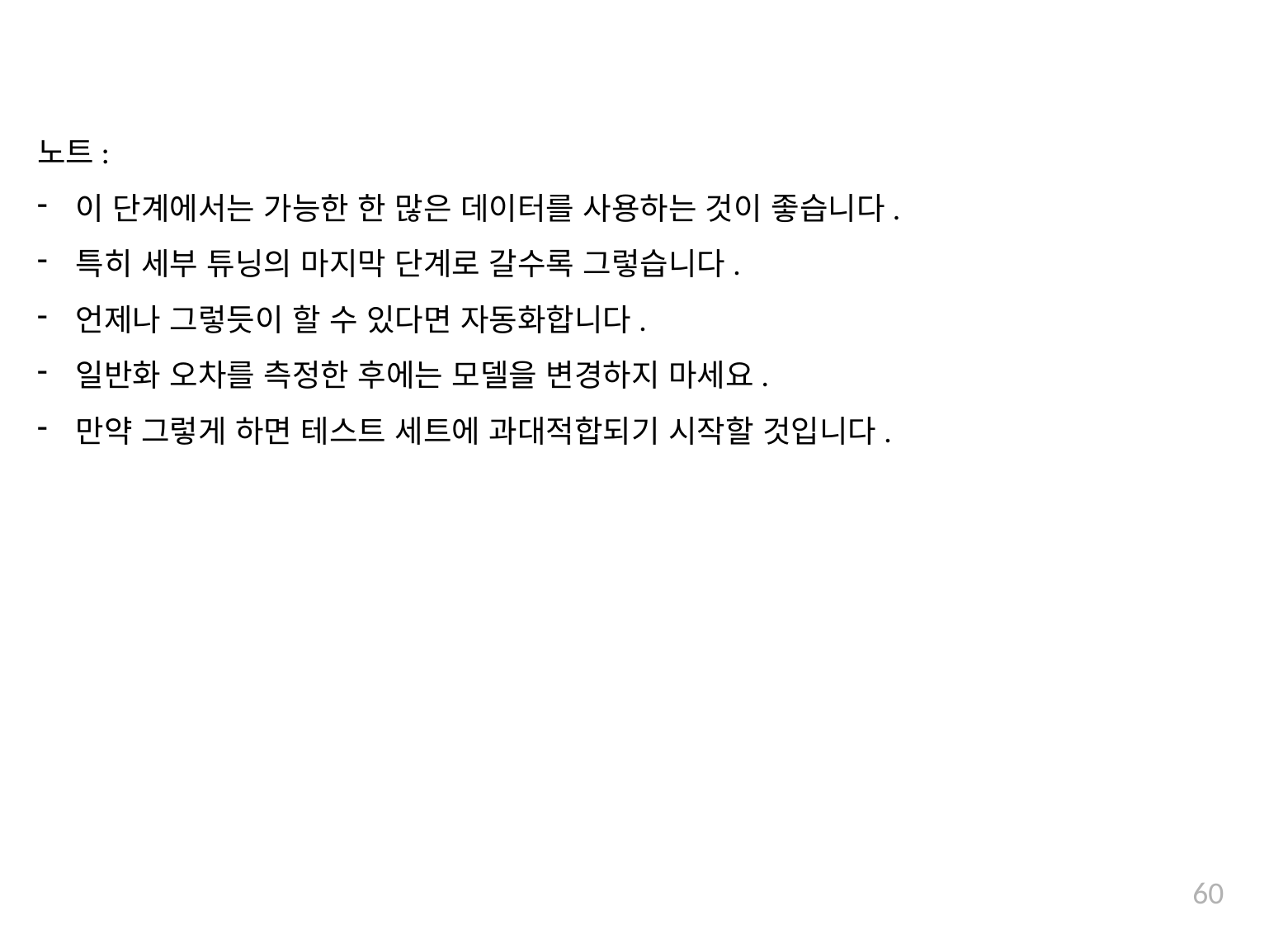

노트:
이 단계에서는 가능한 한 많은 데이터를 사용하는 것이 좋습니다.
특히 세부 튜닝의 마지막 단계로 갈수록 그렇습니다.
언제나 그렇듯이 할 수 있다면 자동화합니다.
일반화 오차를 측정한 후에는 모델을 변경하지 마세요.
만약 그렇게 하면 테스트 세트에 과대적합되기 시작할 것입니다.
60